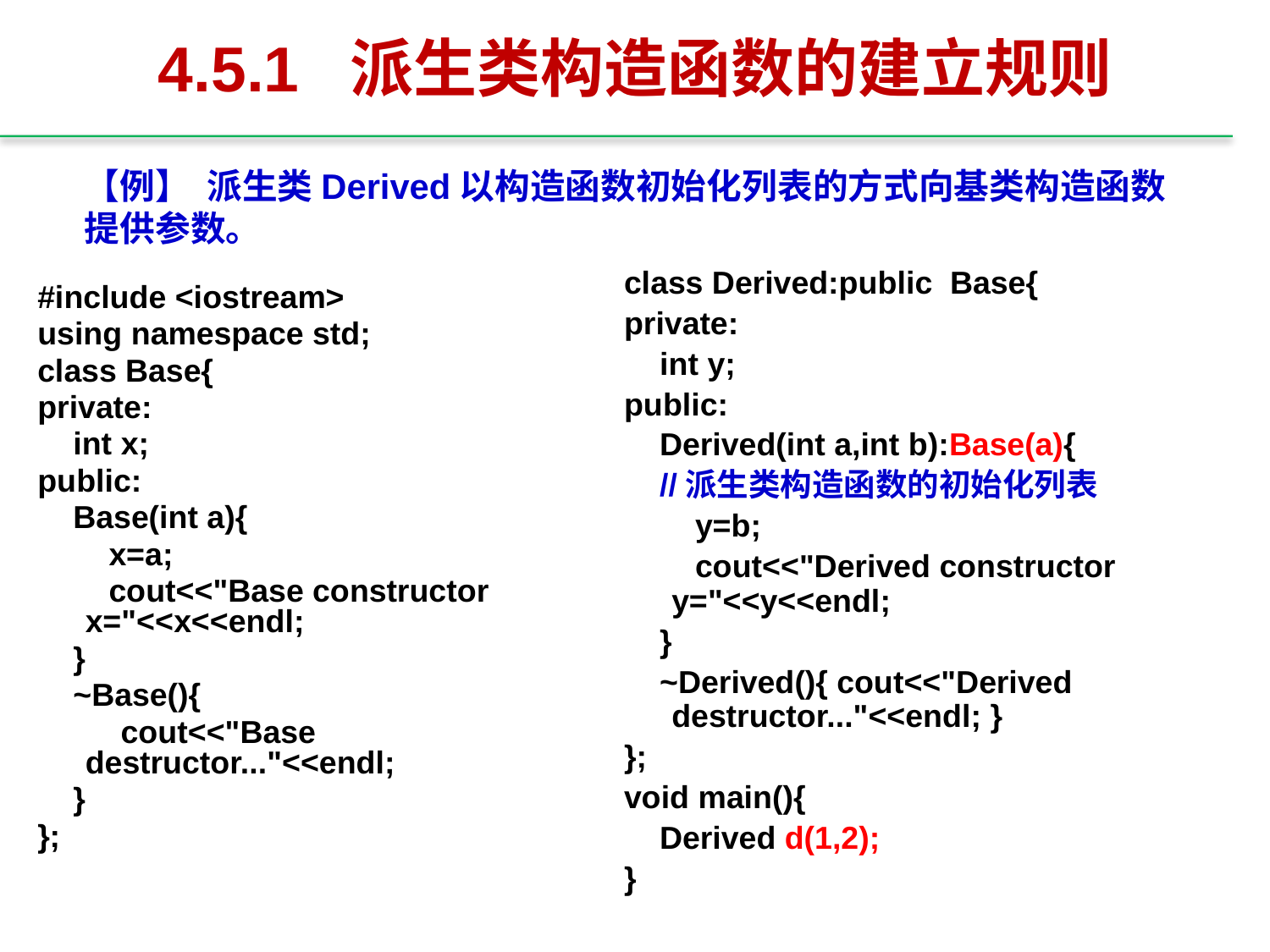

# 4.5.1  派生类构造函数的建立规则
【例】  派生类Derived以构造函数初始化列表的方式向基类构造函数提供参数。
class Derived:public  Base{
private:
    int y;
public:
    Derived(int a,int b):Base(a){
    //派生类构造函数的初始化列表
        y=b;
        cout<<"Derived constructor y="<<y<<endl;
    }
    ~Derived(){ cout<<"Derived destructor..."<<endl; }
};
void main(){
    Derived d(1,2);
}
#include <iostream>
using namespace std;
class Base{
private:
    int x;
public:
    Base(int a){
        x=a;
        cout<<"Base constructor x="<<x<<endl;
    }
    ~Base(){
	    cout<<"Base destructor..."<<endl;
    }
};